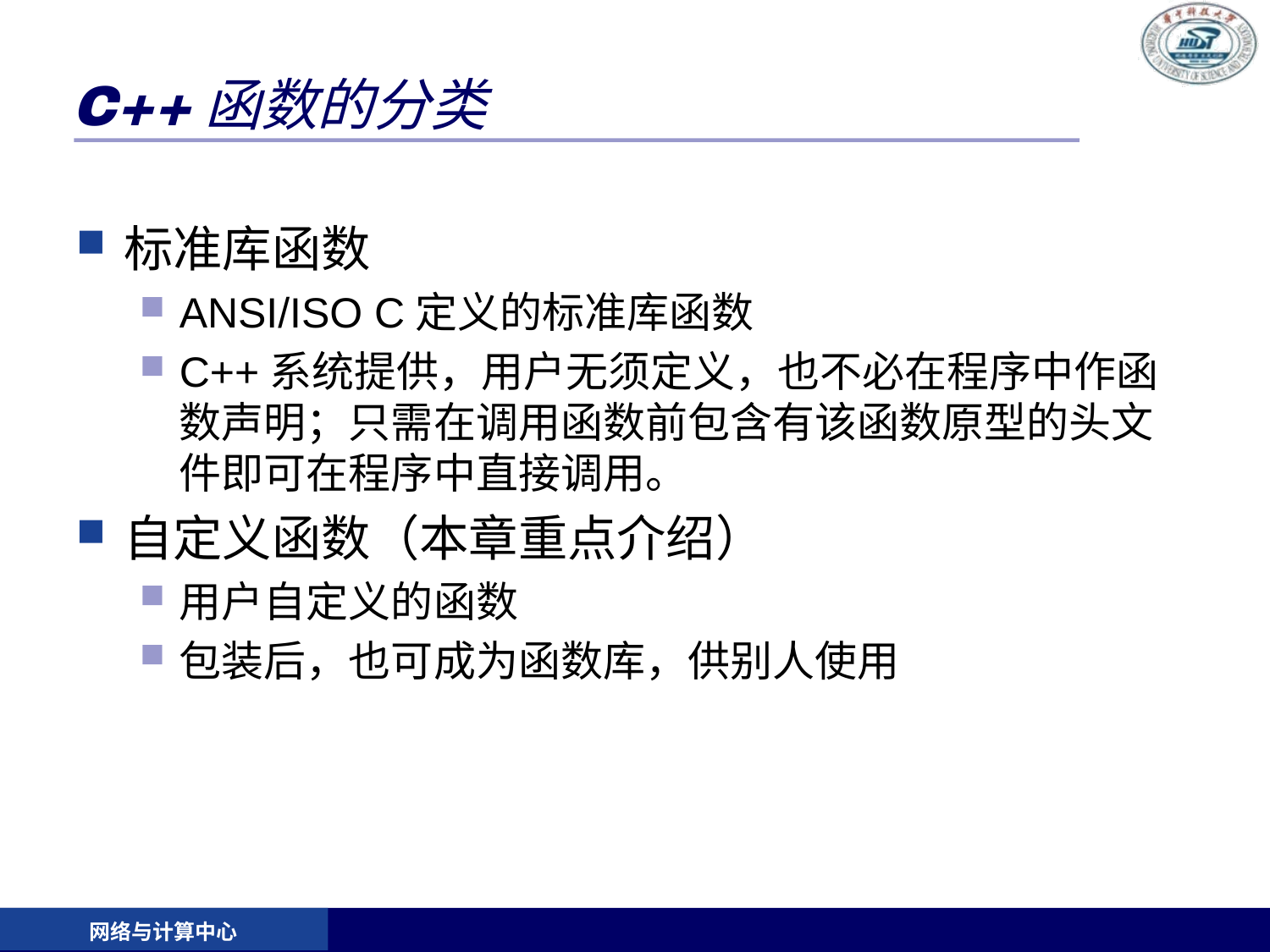

# C++函数的分类
标准库函数
ANSI/ISO C定义的标准库函数
C++系统提供，用户无须定义，也不必在程序中作函数声明；只需在调用函数前包含有该函数原型的头文件即可在程序中直接调用。
自定义函数（本章重点介绍）
用户自定义的函数
包装后，也可成为函数库，供别人使用

网络与计算中心